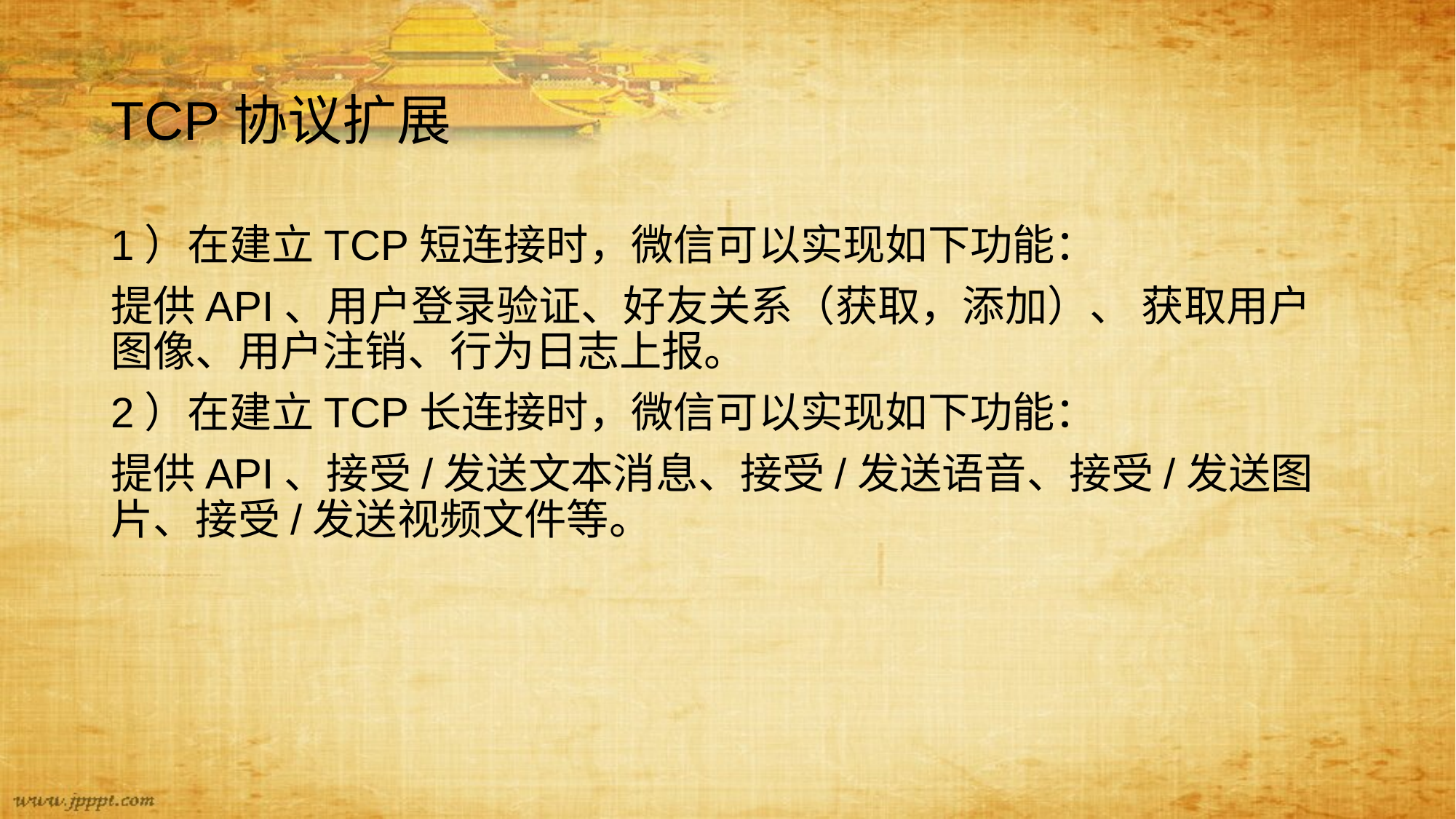

# TCP协议扩展
1）在建立TCP短连接时，微信可以实现如下功能：
提供API、用户登录验证、好友关系（获取，添加）、 获取用户图像、用户注销、行为日志上报。
2）在建立TCP长连接时，微信可以实现如下功能：
提供API、接受/发送文本消息、接受/发送语音、接受/发送图片、接受/发送视频文件等。